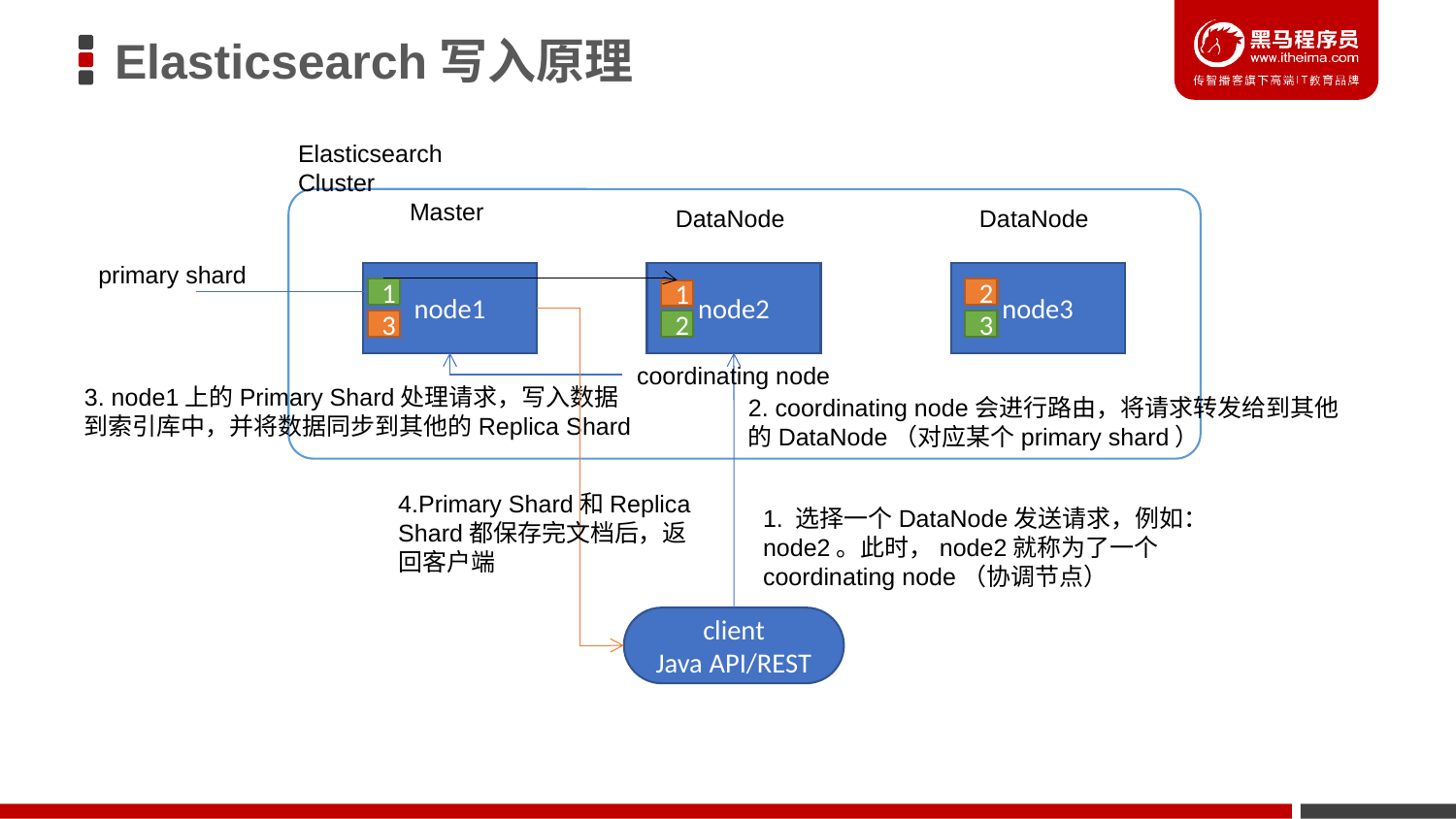

# Elasticsearch写入原理
Elasticsearch Cluster

Master
DataNode
DataNode
primary shard
node1
node2
node3
1
2
1
3
2
3
coordinating node
3. node1上的Primary Shard处理请求，写入数据到索引库中，并将数据同步到其他的Replica Shard
2. coordinating node会进行路由，将请求转发给到其他的DataNode（对应某个primary shard）
4.Primary Shard和Replica Shard都保存完文档后，返回客户端
1. 选择一个DataNode发送请求，例如：node2。此时，node2就称为了一个coordinating node（协调节点）
client
Java API/REST